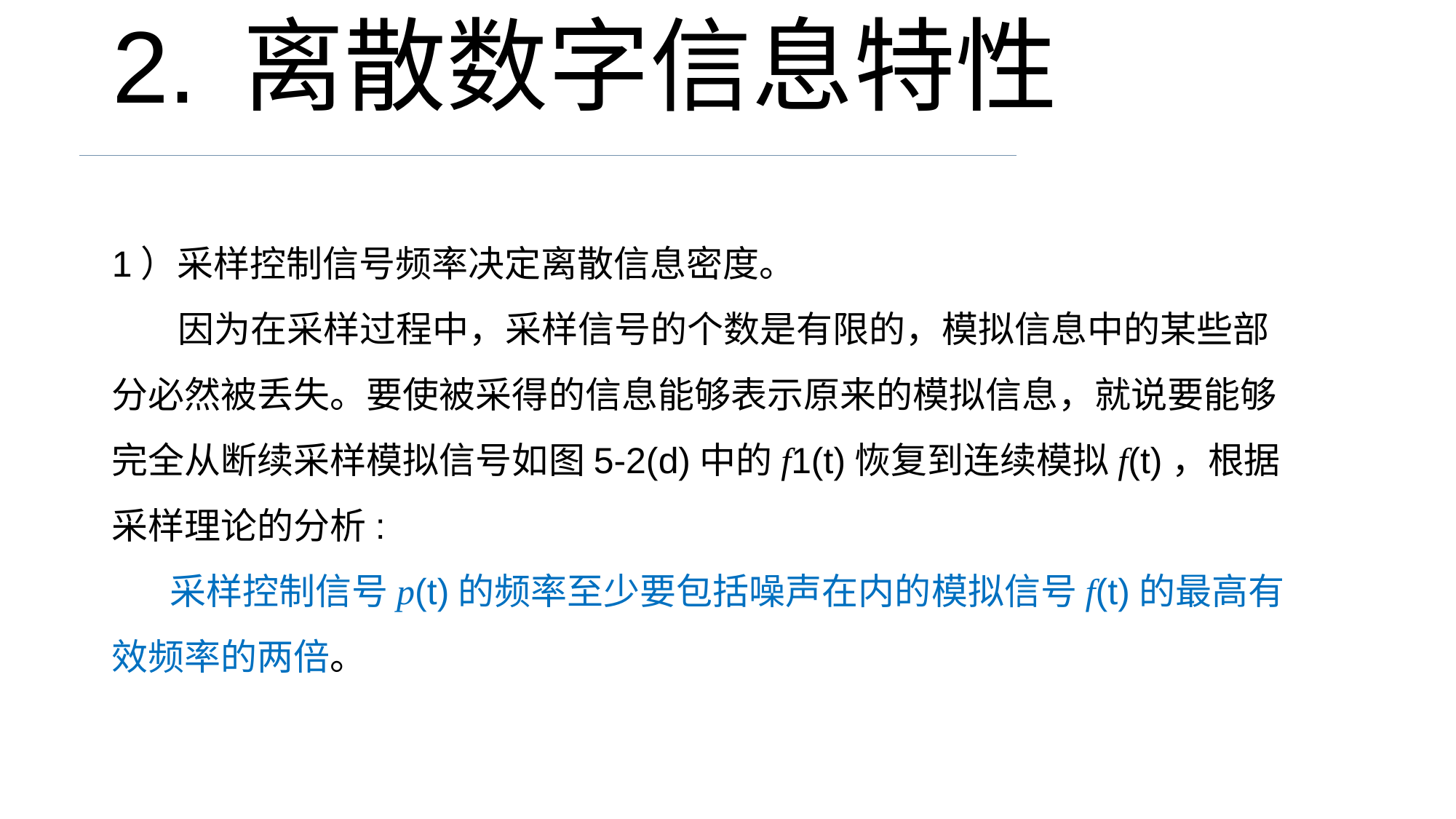

2. 离散数字信息特性
1）采样控制信号频率决定离散信息密度。
       因为在采样过程中，采样信号的个数是有限的，模拟信息中的某些部分必然被丢失。要使被采得的信息能够表示原来的模拟信息，就说要能够完全从断续采样模拟信号如图5-2(d)中的f1(t)恢复到连续模拟f(t)，根据采样理论的分析:
      采样控制信号p(t)的频率至少要包括噪声在内的模拟信号f(t)的最高有效频率的两倍。